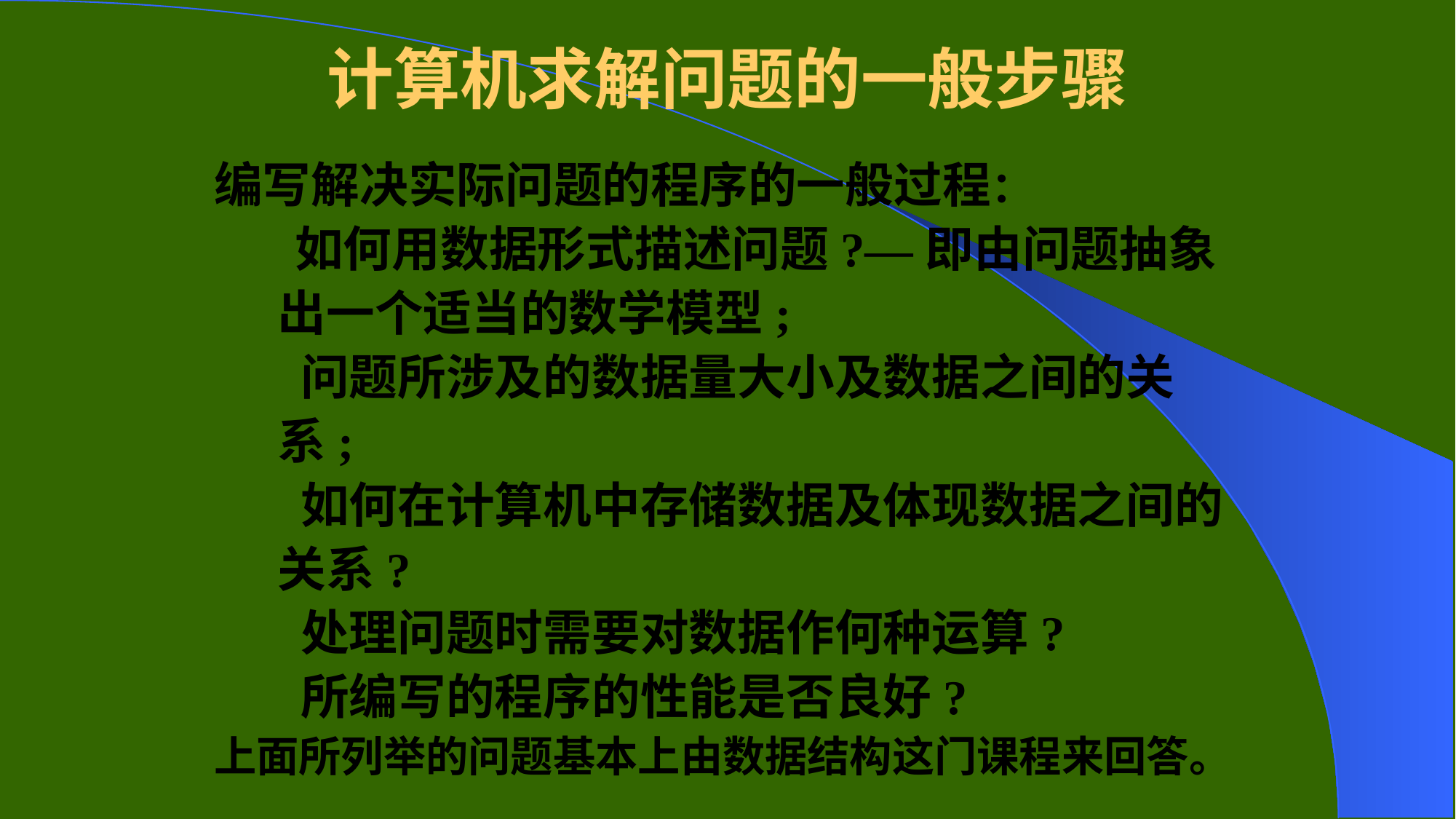

计算机求解问题的一般步骤
编写解决实际问题的程序的一般过程：
 如何用数据形式描述问题?—即由问题抽象出一个适当的数学模型;
 问题所涉及的数据量大小及数据之间的关系;
 如何在计算机中存储数据及体现数据之间的关系?
 处理问题时需要对数据作何种运算?
 所编写的程序的性能是否良好?
上面所列举的问题基本上由数据结构这门课程来回答。